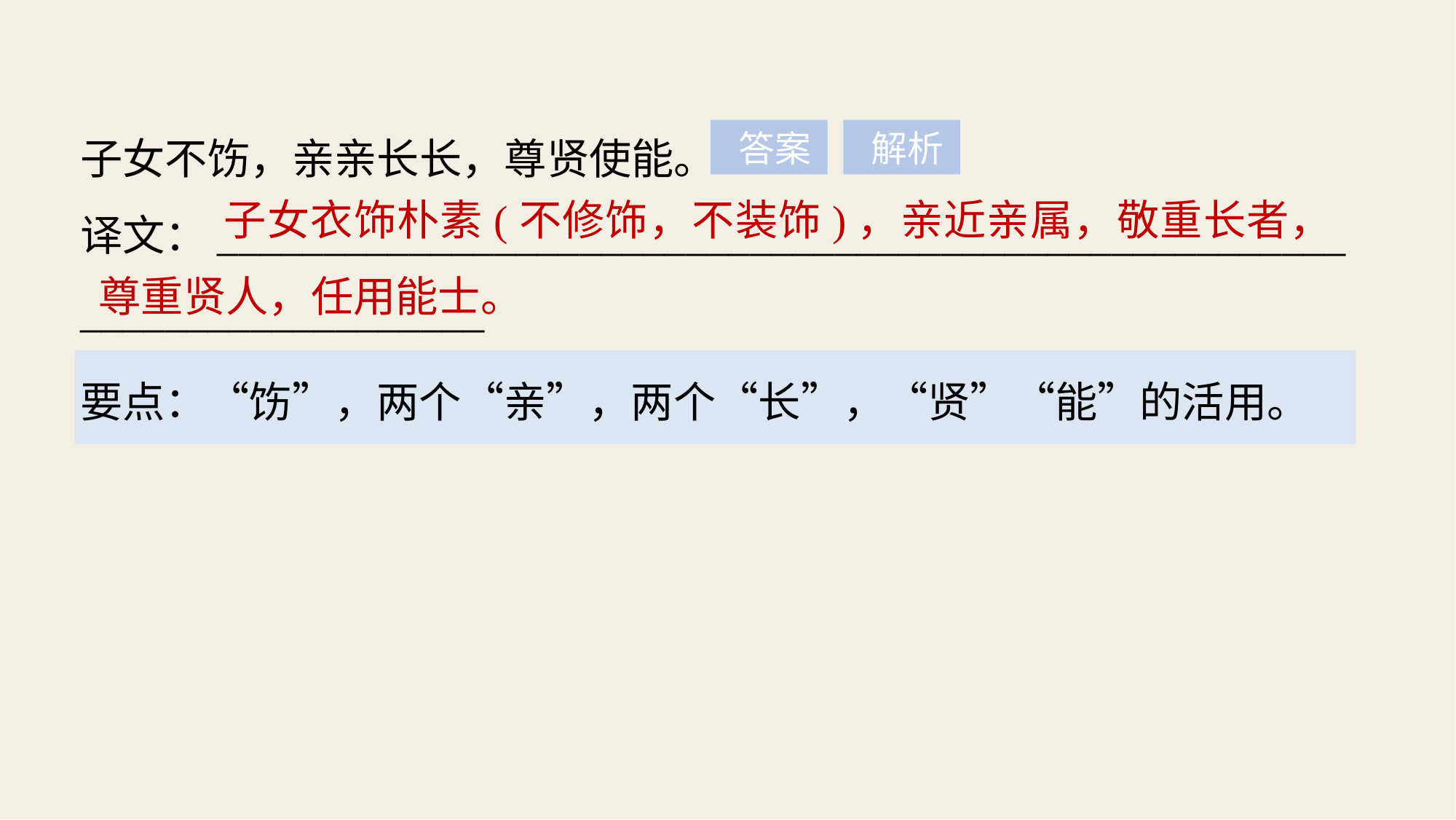

子女不饬，亲亲长长，尊贤使能。
译文：_____________________________________________________
___________________
 答案
 解析
           子女衣饰朴素(不修饰，不装饰)，亲近亲属，敬重长者，尊重贤人，任用能士。
要点：“饬”，两个“亲”，两个“长”，“贤”“能”的活用。